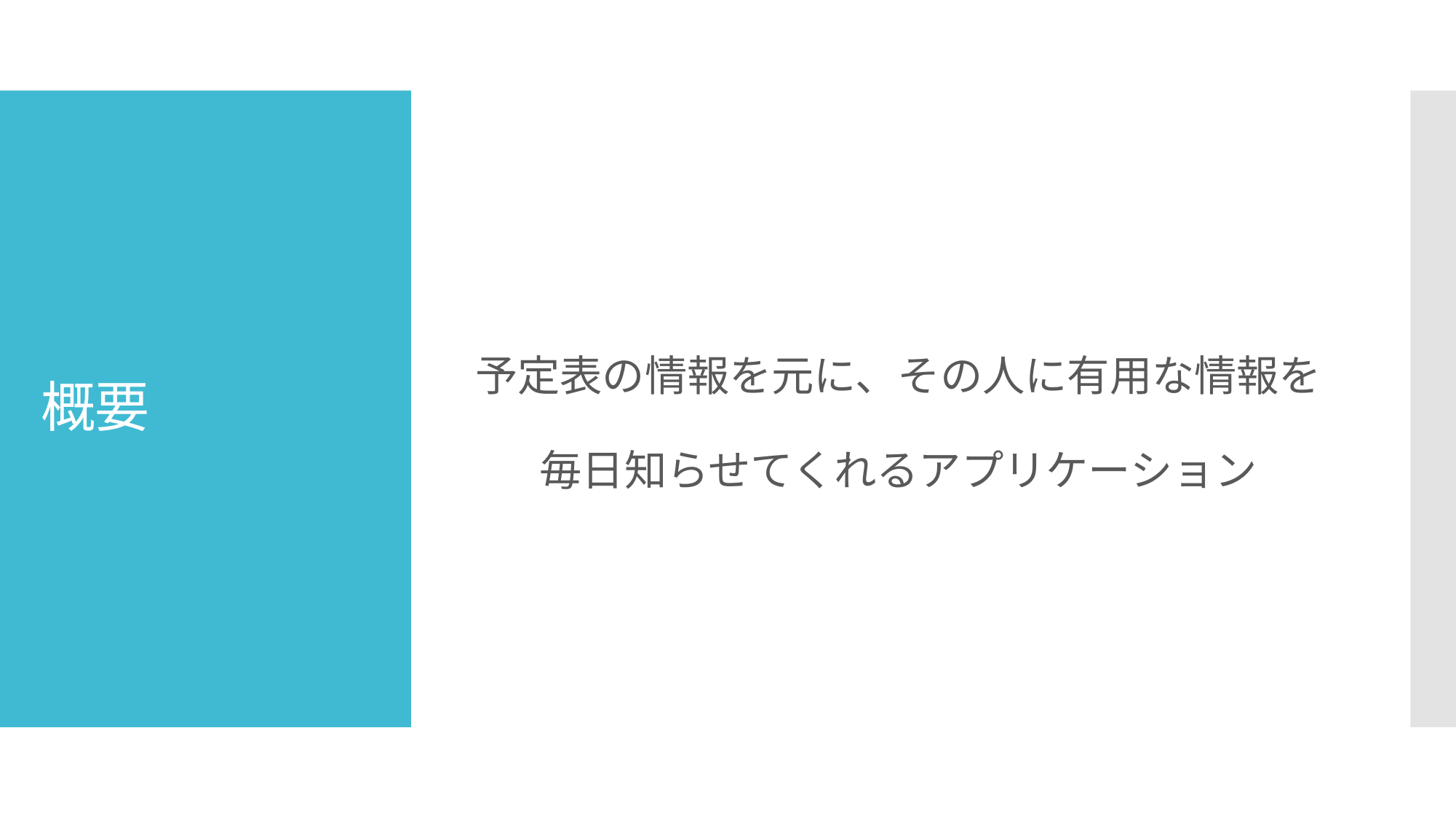

予定表の情報を元に、その人に有用な情報を
毎日知らせてくれるアプリケーション
# 概要